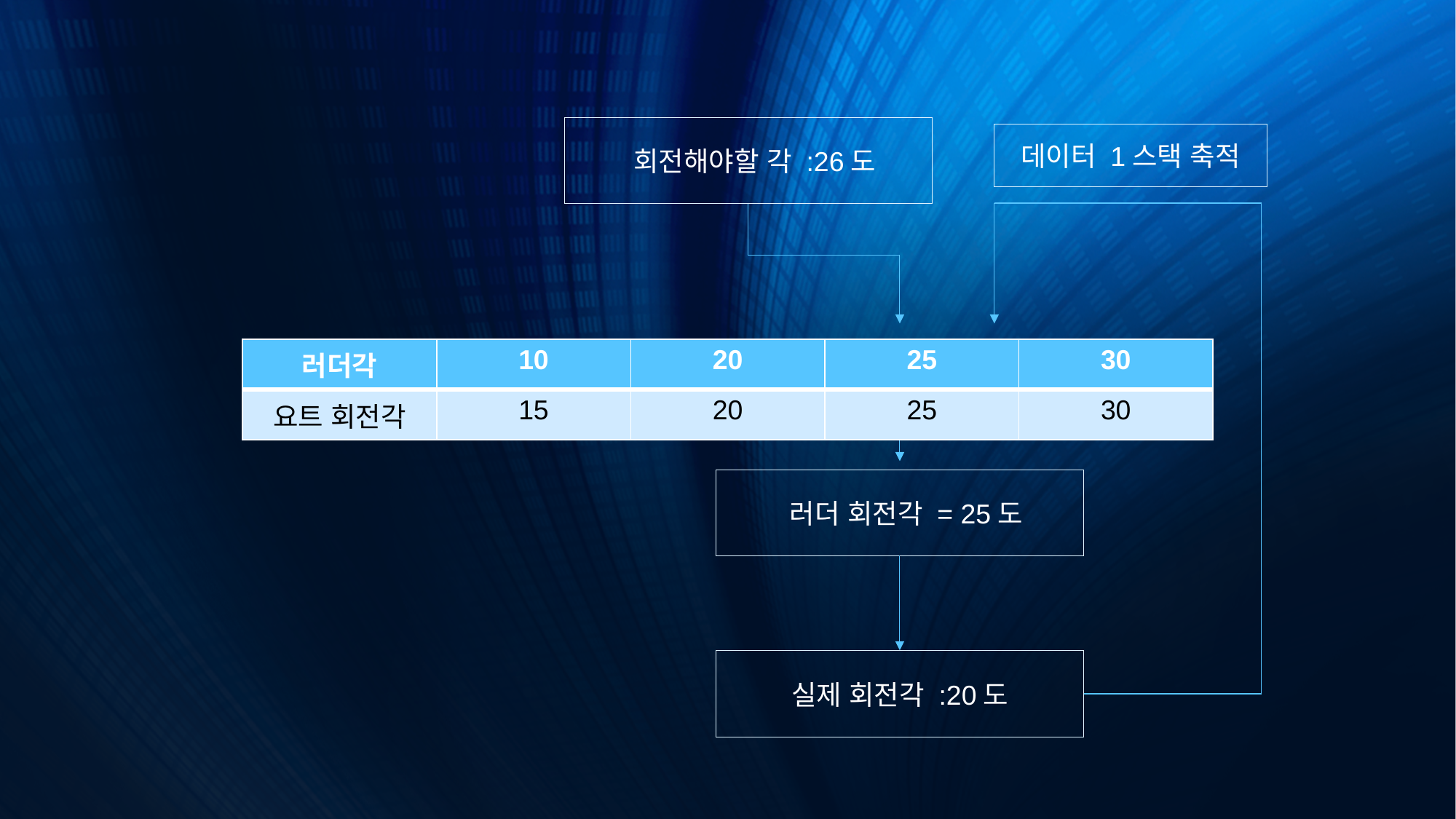

회전해야할 각 :26도
데이터 1스택 축적
| 러더각 | 10 | 20 | 25 | 30 |
| --- | --- | --- | --- | --- |
| 요트 회전각 | 15 | 20 | 25 | 30 |
 러더 회전각 = 25도
실제 회전각 :20도